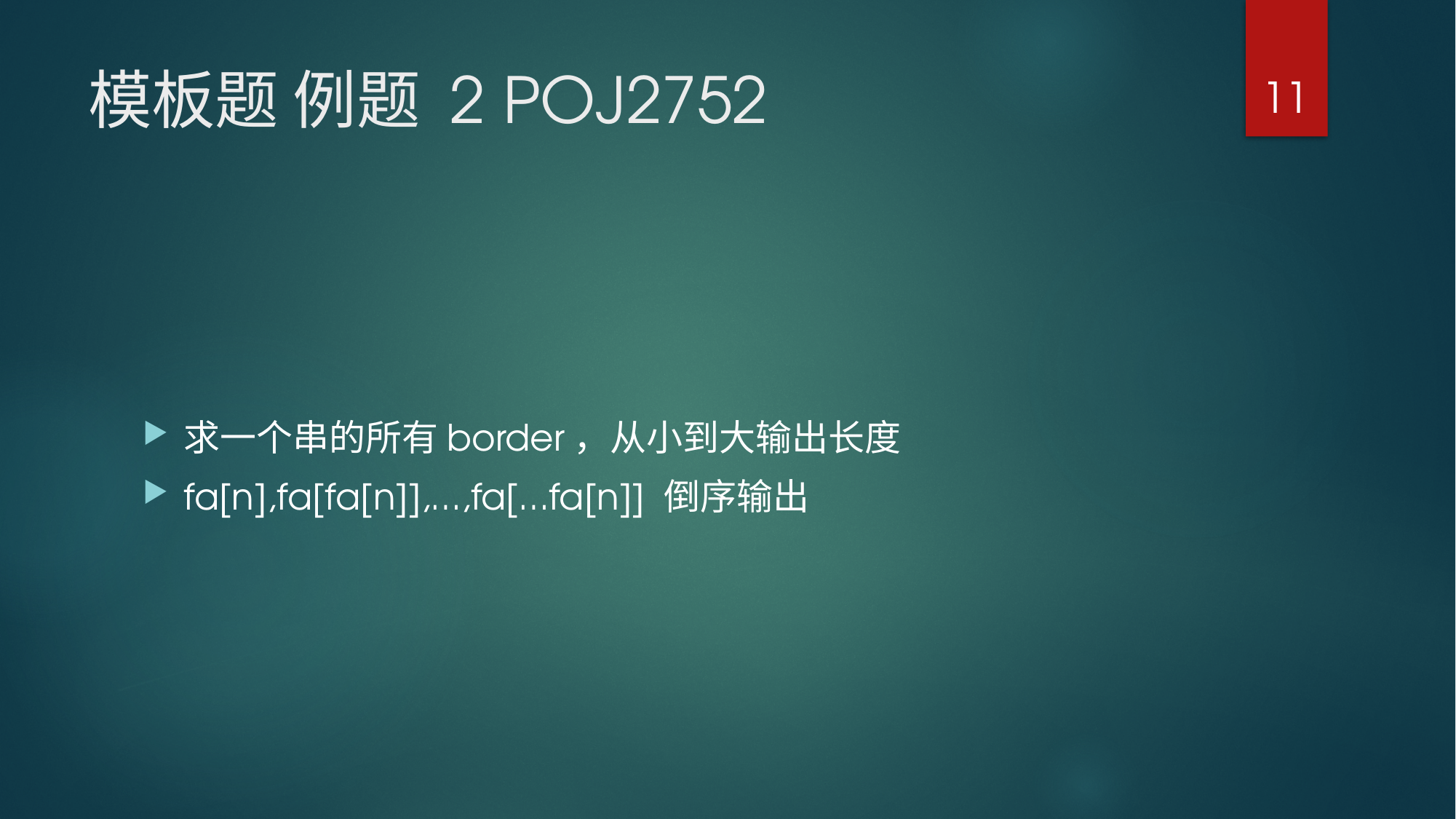

11
# 模板题 例题 2 POJ2752
求一个串的所有border，从小到大输出长度
fa[n],fa[fa[n]],…,fa[…fa[n]] 倒序输出